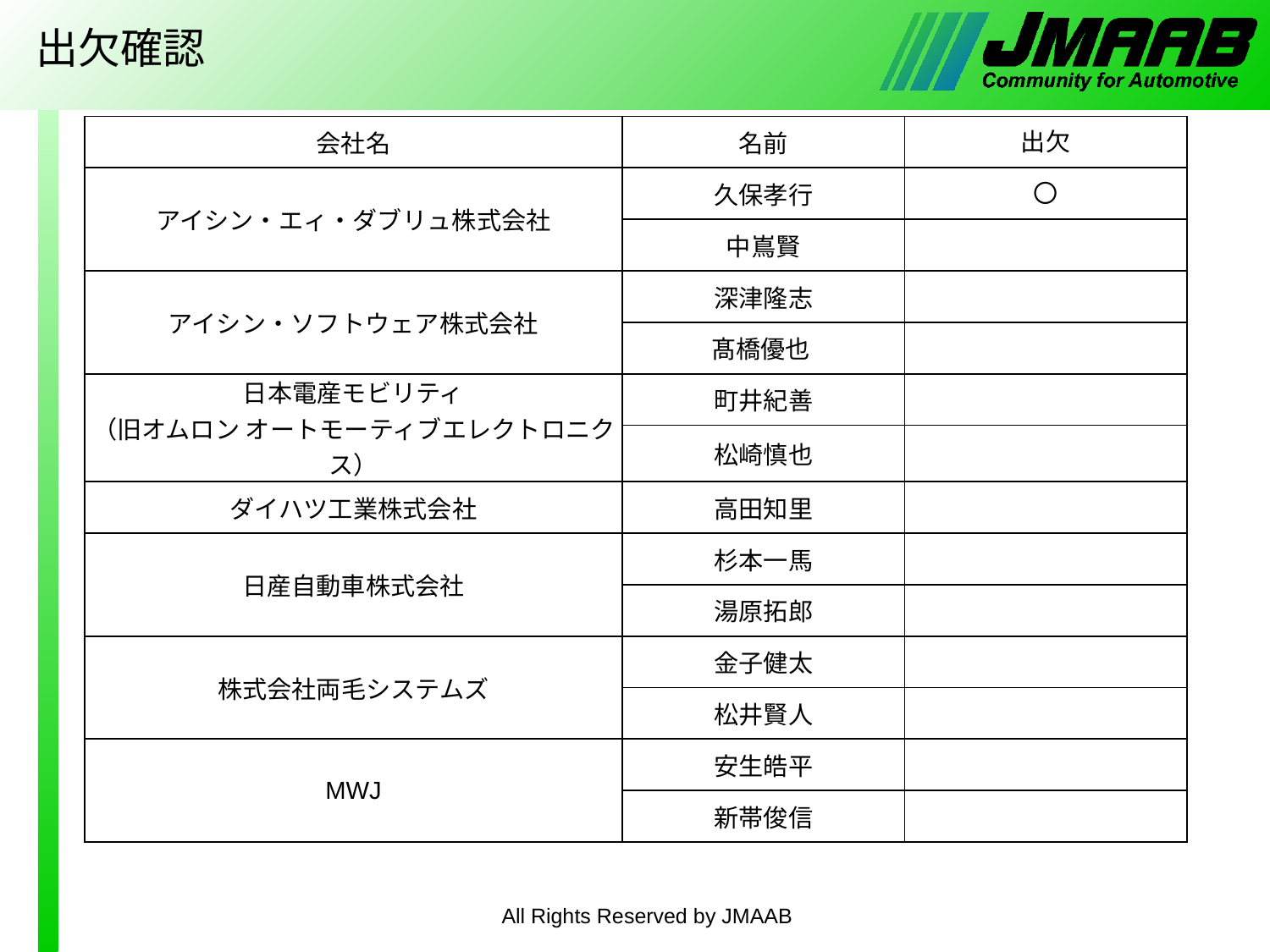

# 出欠確認
| 会社名 | 名前 | 出欠 |
| --- | --- | --- |
| アイシン・エィ・ダブリュ株式会社 | 久保孝行 | 〇 |
|  | 中嶌賢 |  |
| アイシン・ソフトウェア株式会社 | 深津隆志 |  |
|  | 髙橋優也 |  |
| 日本電産モビリティ （旧オムロン オートモーティブエレクトロニクス） | 町井紀善 |  |
|  | 松崎慎也 |  |
| ダイハツ工業株式会社 | 高田知里 |  |
| 日産自動車株式会社 | 杉本一馬 |  |
|  | 湯原拓郎 |  |
| 株式会社両毛システムズ | 金子健太 |  |
|  | 松井賢人 |  |
| MWJ | 安生皓平 |  |
|  | 新帯俊信 |  |